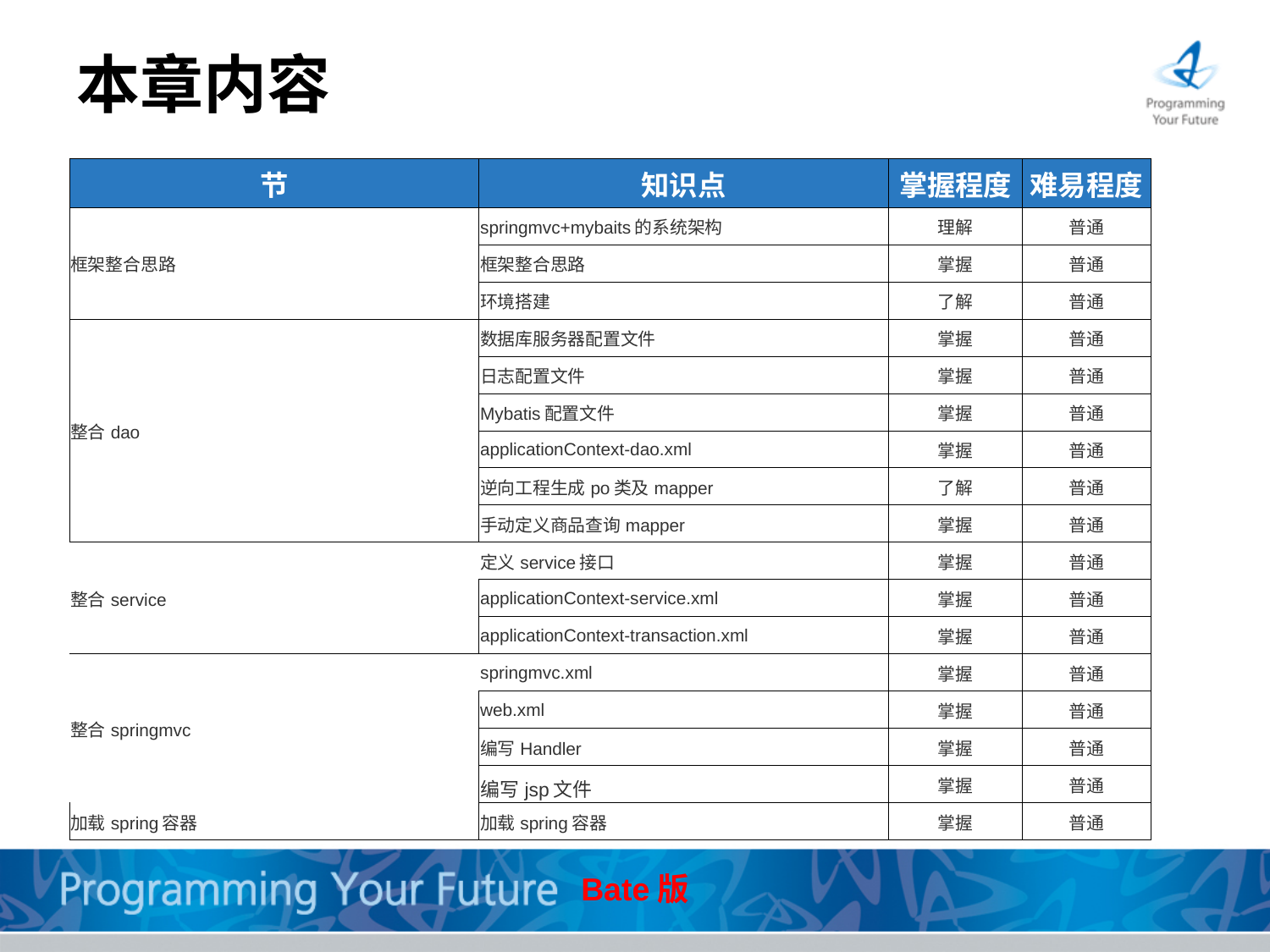

# 本章内容
| 节 | 知识点 | 掌握程度 | 难易程度 |
| --- | --- | --- | --- |
| 框架整合思路 | springmvc+mybaits的系统架构 | 理解 | 普通 |
|  | 框架整合思路 | 掌握 | 普通 |
|  | 环境搭建 | 了解 | 普通 |
| 整合dao | 数据库服务器配置文件 | 掌握 | 普通 |
|  | 日志配置文件 | 掌握 | 普通 |
|  | Mybatis配置文件 | 掌握 | 普通 |
|  | applicationContext-dao.xml | 掌握 | 普通 |
|  | 逆向工程生成po类及mapper | 了解 | 普通 |
|  | 手动定义商品查询mapper | 掌握 | 普通 |
| 整合service | 定义service接口 | 掌握 | 普通 |
|  | applicationContext-service.xml | 掌握 | 普通 |
|  | applicationContext-transaction.xml | 掌握 | 普通 |
| 整合springmvc | springmvc.xml | 掌握 | 普通 |
|  | web.xml | 掌握 | 普通 |
|  | 编写Handler | 掌握 | 普通 |
|  | 编写jsp文件 | 掌握 | 普通 |
| 加载spring容器 | 加载spring容器 | 掌握 | 普通 |